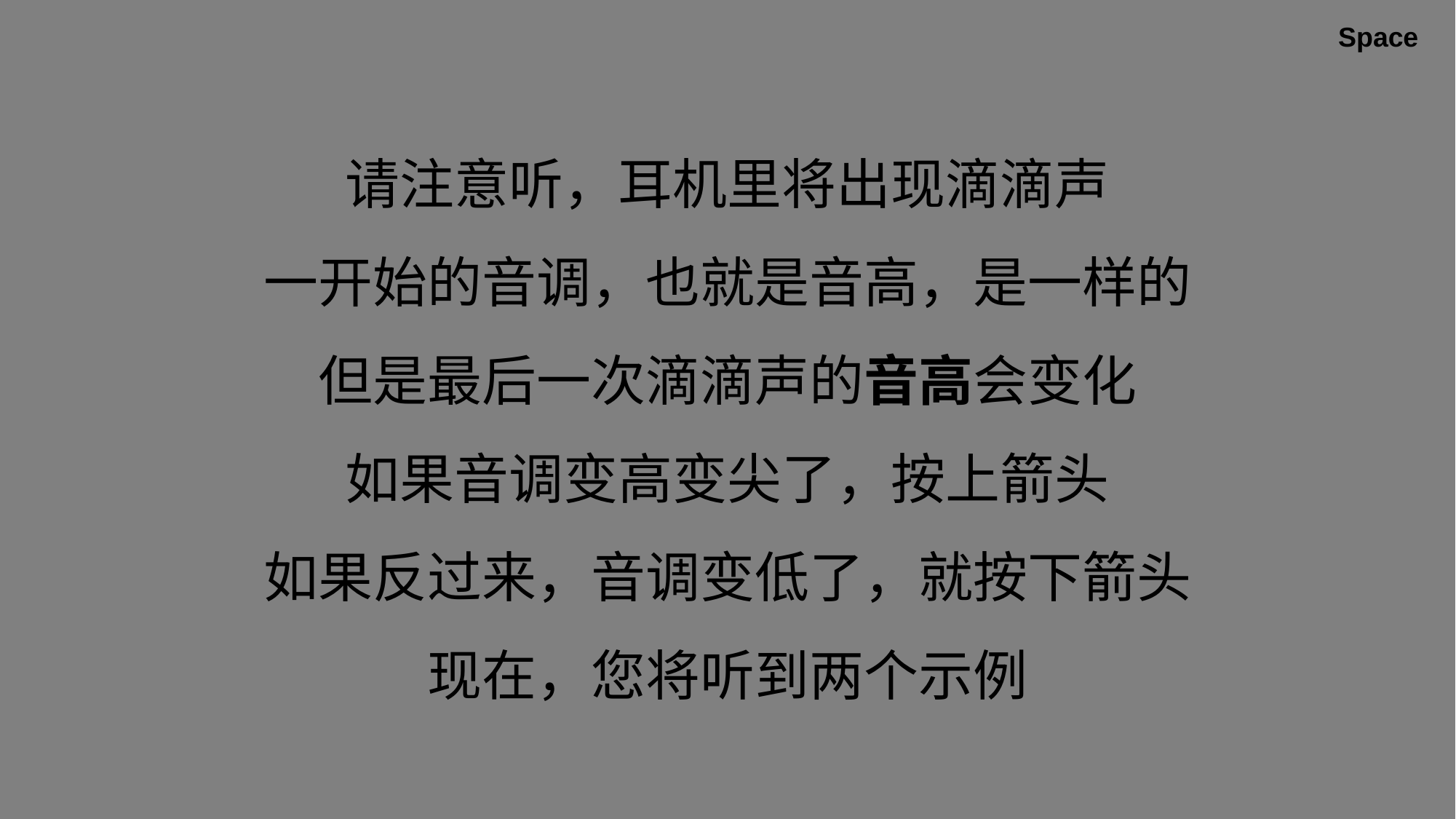

Space
请注意听，耳机里将出现滴滴声
一开始的音调，也就是音高，是一样的
但是最后一次滴滴声的音高会变化
如果音调变高变尖了，按上箭头
如果反过来，音调变低了，就按下箭头
现在，您将听到两个示例